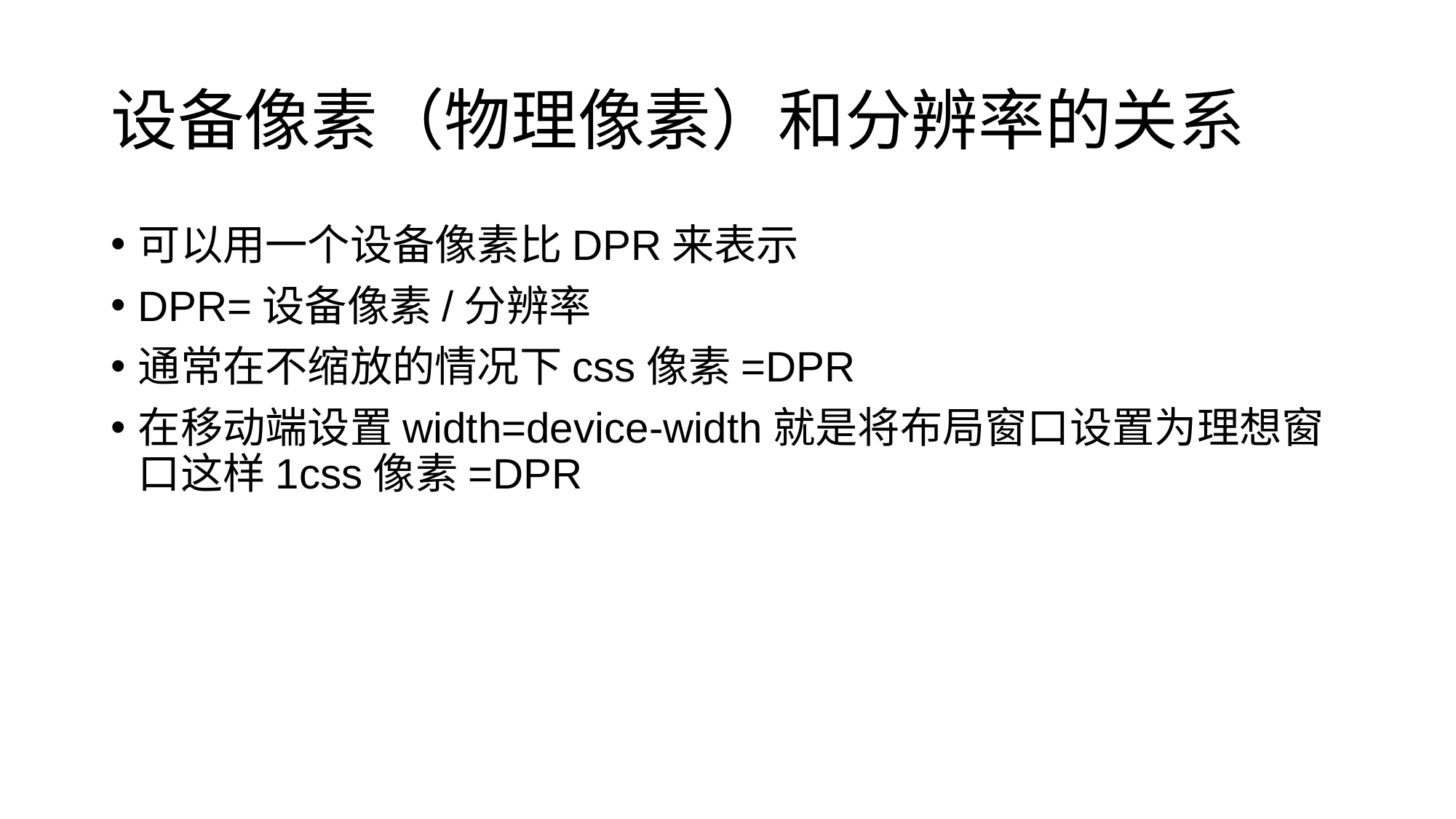

# 设备像素（物理像素）和分辨率的关系
可以用一个设备像素比DPR来表示
DPR=设备像素/分辨率
通常在不缩放的情况下css像素=DPR
在移动端设置width=device-width就是将布局窗口设置为理想窗口这样1css像素=DPR